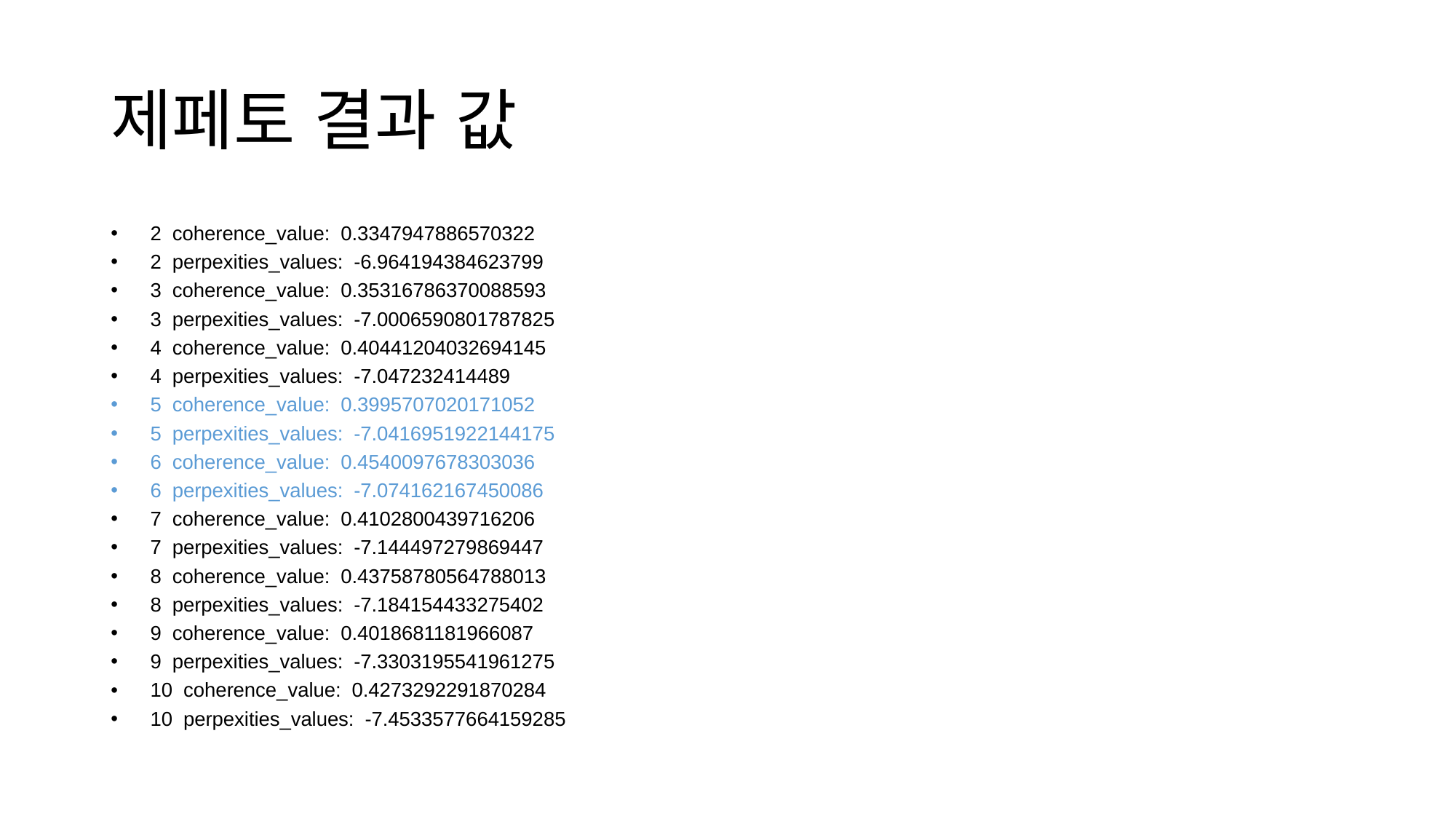

# 제페토 결과 값
2  coherence_value:  0.3347947886570322
2  perpexities_values:  -6.964194384623799
3  coherence_value:  0.35316786370088593
3  perpexities_values:  -7.0006590801787825
4  coherence_value:  0.40441204032694145
4  perpexities_values:  -7.047232414489
5  coherence_value:  0.3995707020171052
5  perpexities_values:  -7.0416951922144175
6  coherence_value:  0.4540097678303036
6  perpexities_values:  -7.074162167450086
7  coherence_value:  0.4102800439716206
7  perpexities_values:  -7.144497279869447
8  coherence_value:  0.43758780564788013
8  perpexities_values:  -7.184154433275402
9  coherence_value:  0.4018681181966087
9  perpexities_values:  -7.3303195541961275
10  coherence_value:  0.4273292291870284
10  perpexities_values:  -7.4533577664159285